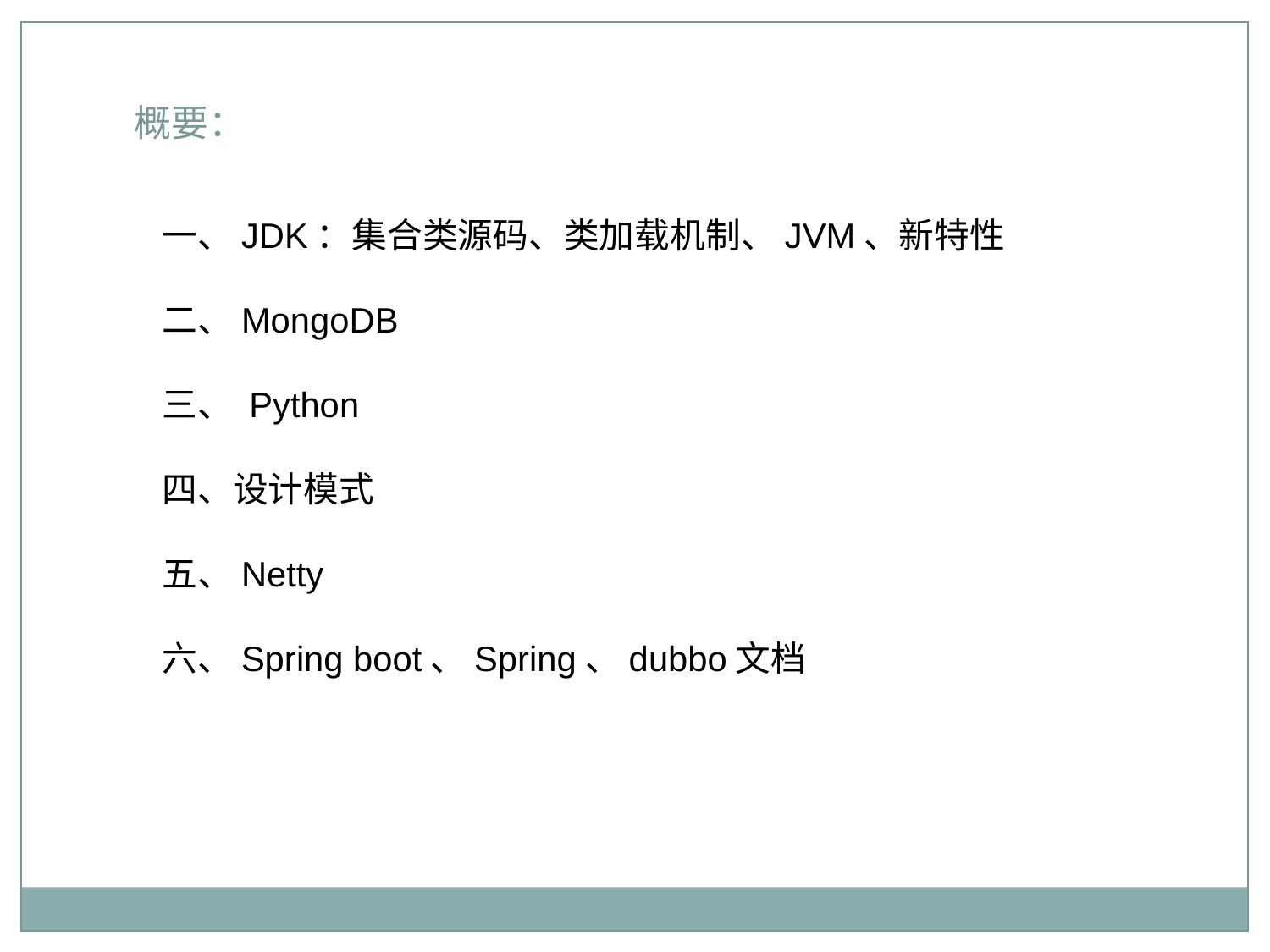

# 概要：
一、JDK：集合类源码、类加载机制、JVM、新特性

二、MongoDB

三、 Python

四、设计模式

五、Netty

六、Spring boot、Spring、dubbo文档